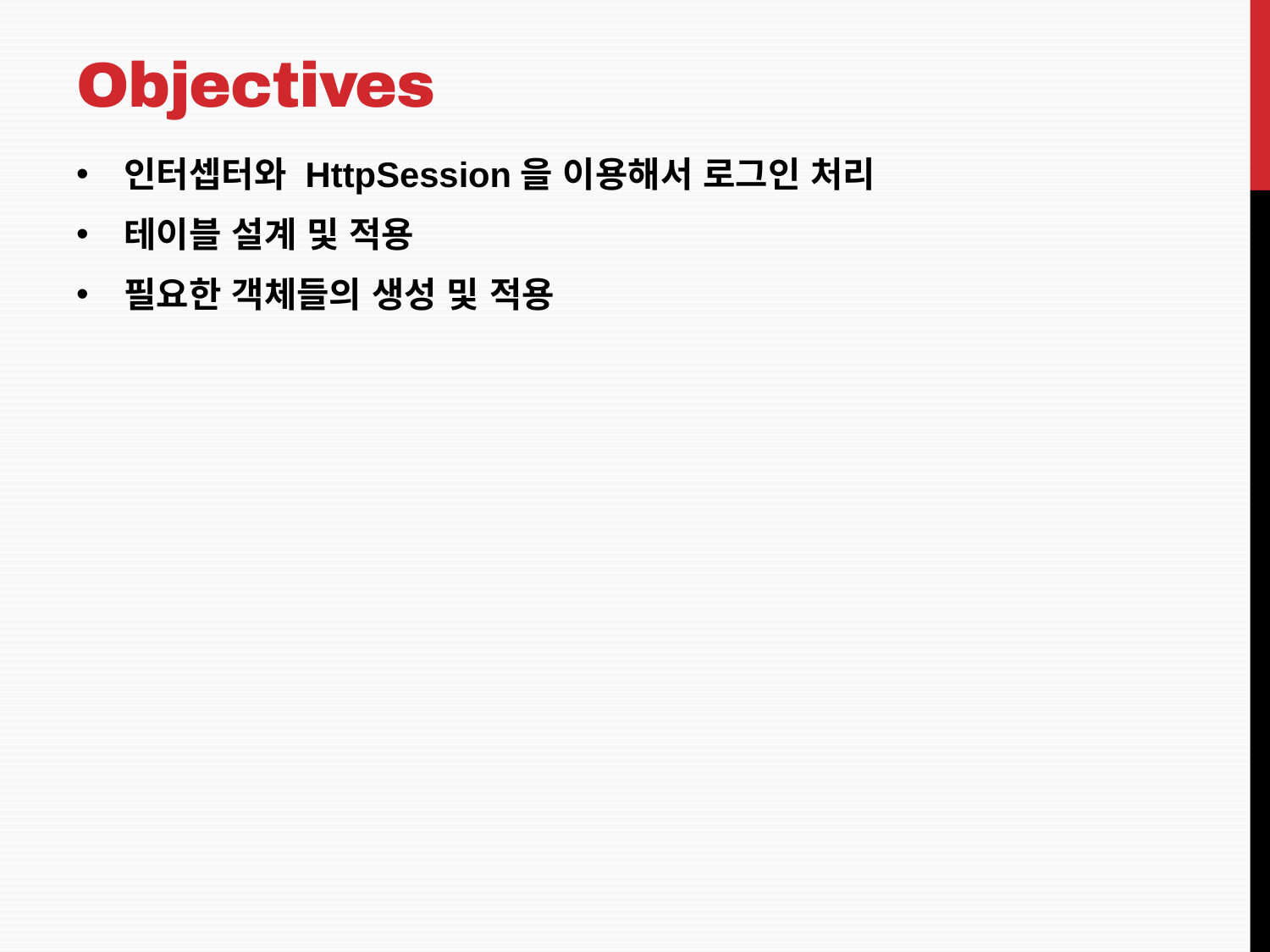

# Objectives
인터셉터와 HttpSession을 이용해서 로그인 처리
테이블 설계 및 적용
필요한 객체들의 생성 및 적용